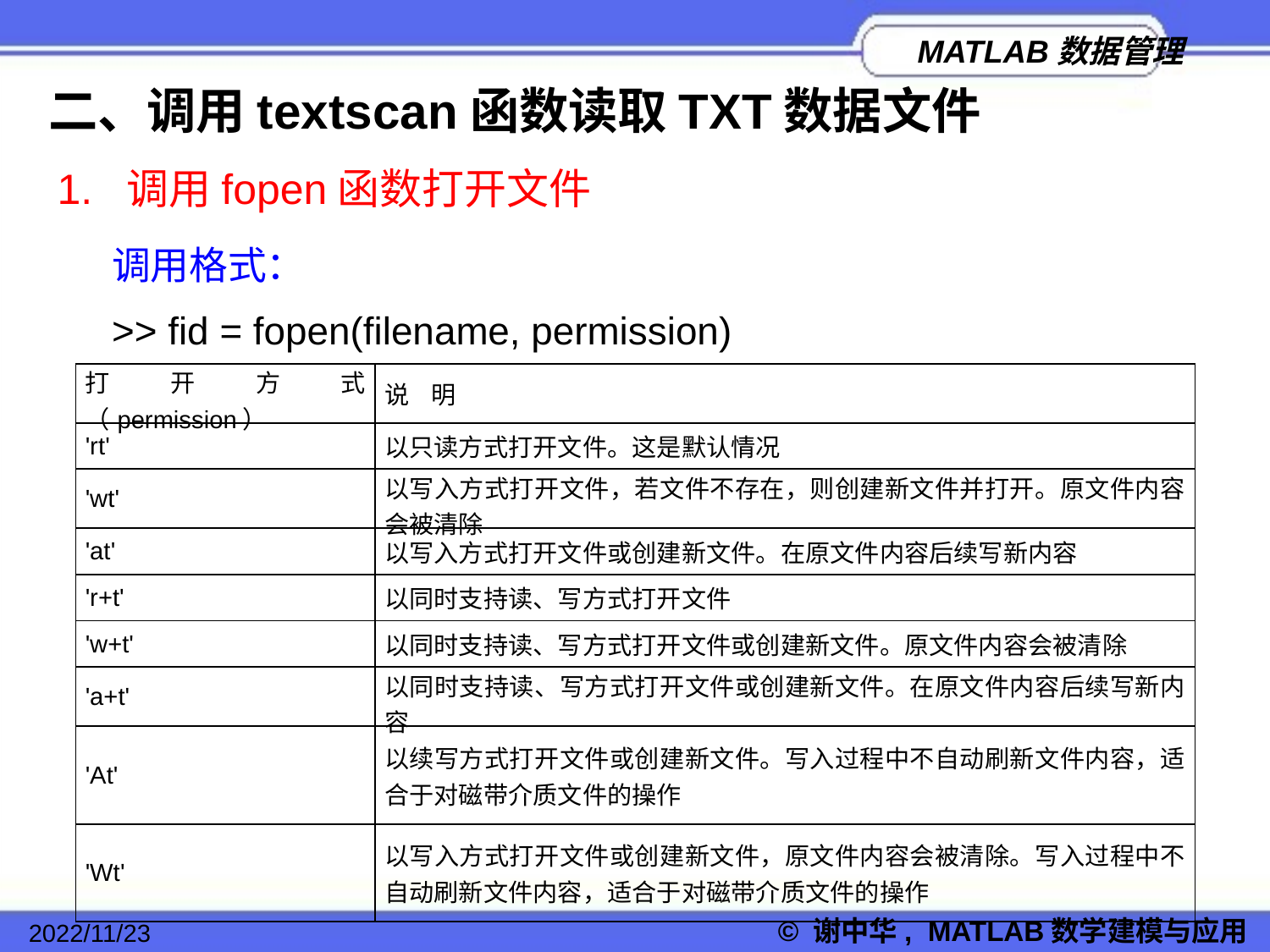

二、调用textscan函数读取TXT数据文件
1.  调用fopen函数打开文件
调用格式：
>> fid = fopen(filename, permission)
| 打开方式（permission） | 说 明 |
| --- | --- |
| 'rt' | 以只读方式打开文件。这是默认情况 |
| 'wt' | 以写入方式打开文件，若文件不存在，则创建新文件并打开。原文件内容会被清除 |
| 'at' | 以写入方式打开文件或创建新文件。在原文件内容后续写新内容 |
| 'r+t' | 以同时支持读、写方式打开文件 |
| 'w+t' | 以同时支持读、写方式打开文件或创建新文件。原文件内容会被清除 |
| 'a+t' | 以同时支持读、写方式打开文件或创建新文件。在原文件内容后续写新内容 |
| 'At' | 以续写方式打开文件或创建新文件。写入过程中不自动刷新文件内容，适合于对磁带介质文件的操作 |
| 'Wt' | 以写入方式打开文件或创建新文件，原文件内容会被清除。写入过程中不自动刷新文件内容，适合于对磁带介质文件的操作 |
© 谢中华,  MATLAB数学建模与应用